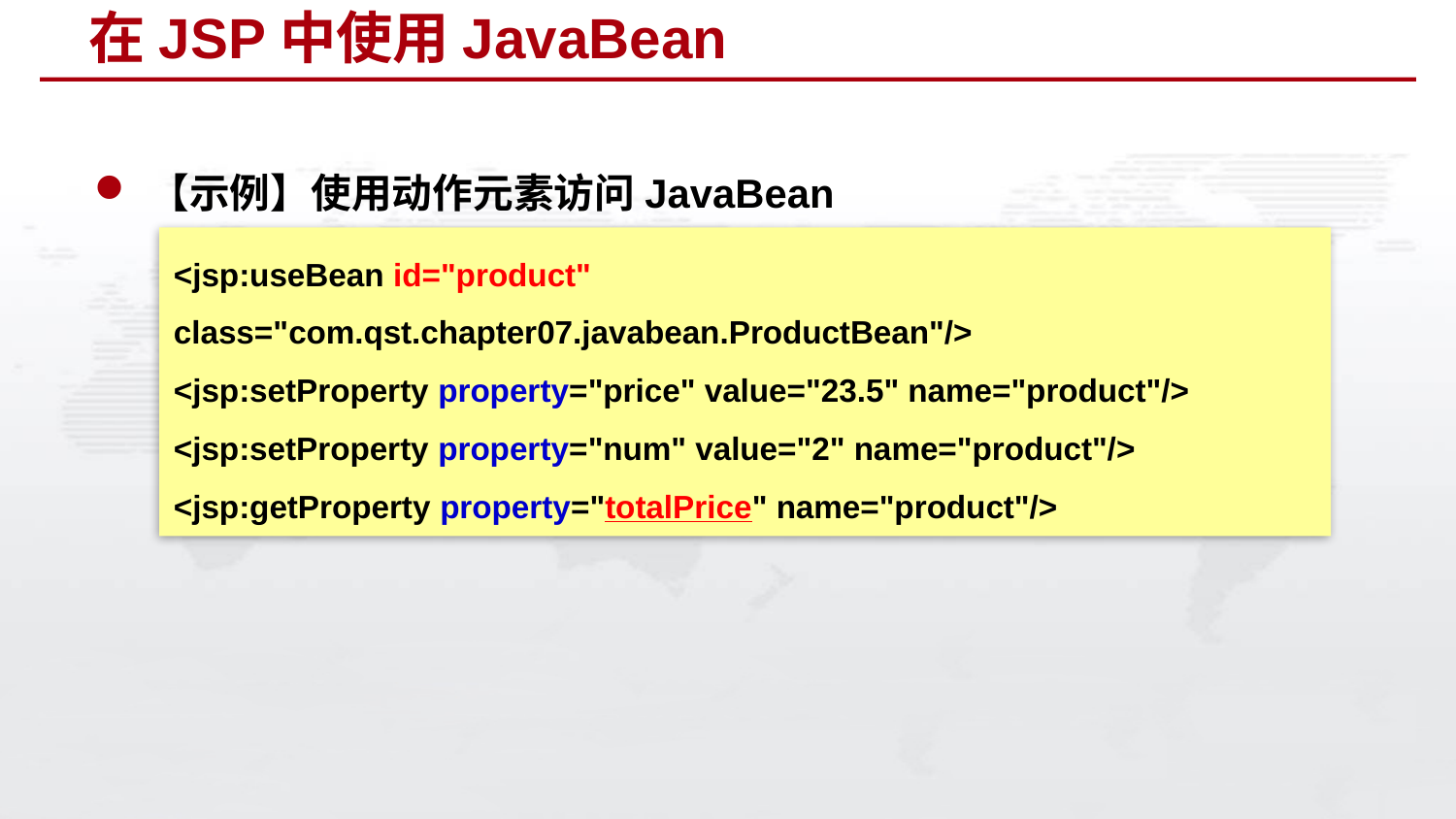

# 在JSP中使用JavaBean
【示例】使用动作元素访问JavaBean

<jsp:useBean id="product" class="com.qst.chapter07.javabean.ProductBean"/>
<jsp:setProperty property="price" value="23.5" name="product"/>
<jsp:setProperty property="num" value="2" name="product"/>
<jsp:getProperty property="totalPrice" name="product"/>